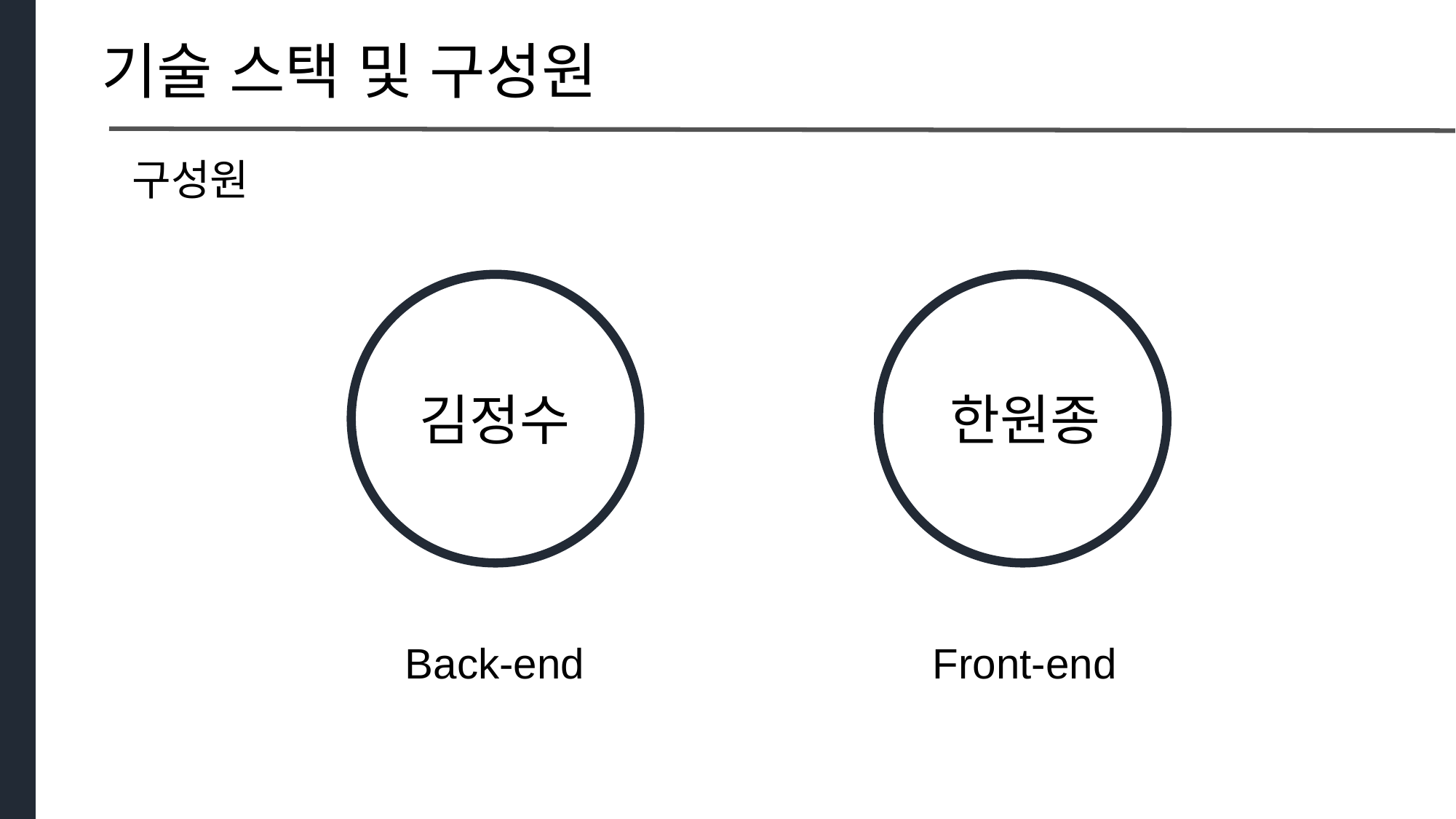

기술 스택 및 구성원
구성원

김정수

한원종

김정수
Back-end
Front-end